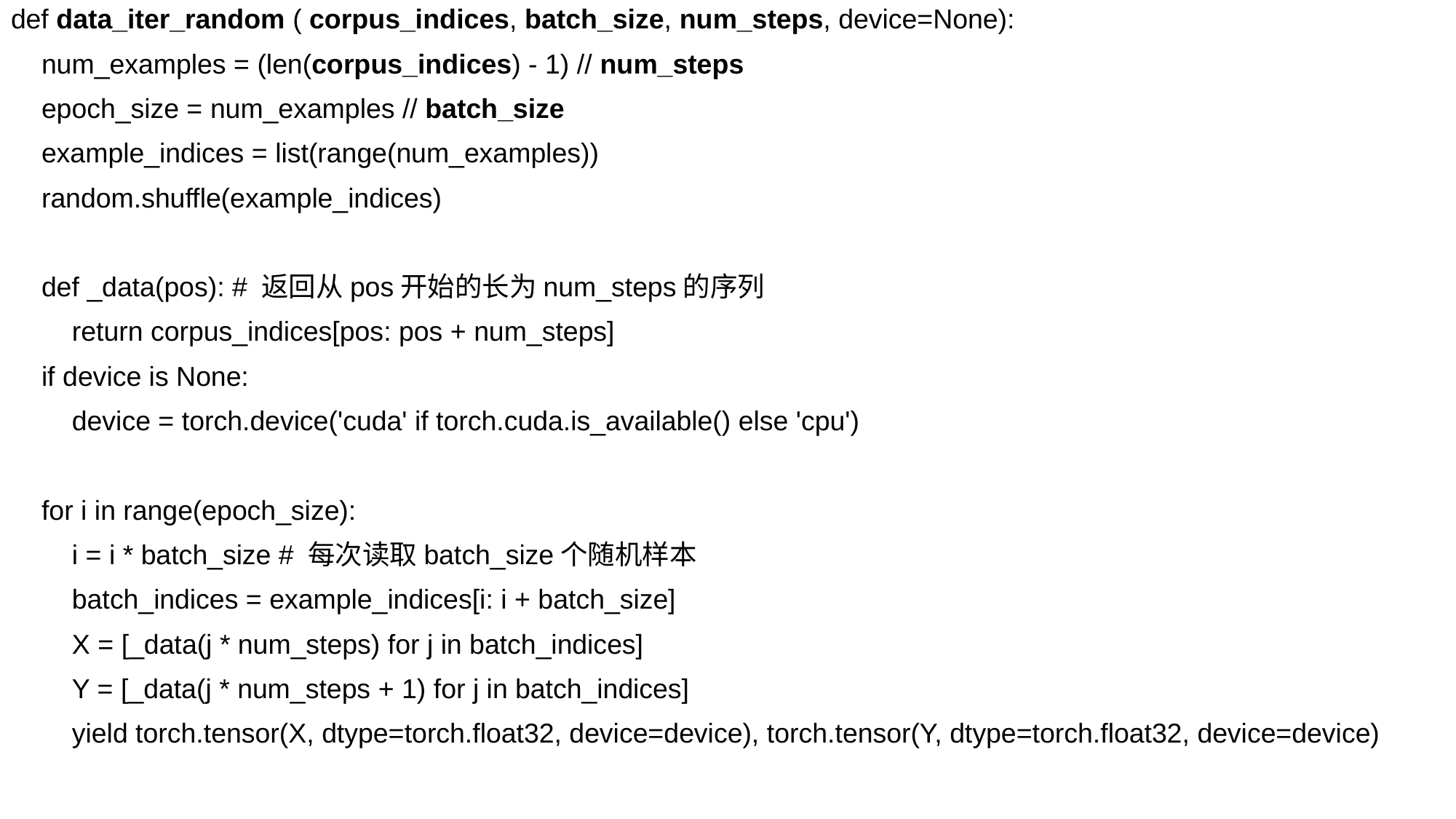

def data_iter_random ( corpus_indices, batch_size, num_steps, device=None):
    num_examples = (len(corpus_indices) - 1) // num_steps
    epoch_size = num_examples // batch_size
    example_indices = list(range(num_examples))
    random.shuffle(example_indices)

    def _data(pos): # 返回从pos开始的长为num_steps的序列
        return corpus_indices[pos: pos + num_steps]
    if device is None:
        device = torch.device('cuda' if torch.cuda.is_available() else 'cpu')

    for i in range(epoch_size):
        i = i * batch_size # 每次读取batch_size个随机样本
        batch_indices = example_indices[i: i + batch_size]
        X = [_data(j * num_steps) for j in batch_indices]
        Y = [_data(j * num_steps + 1) for j in batch_indices]
        yield torch.tensor(X, dtype=torch.float32, device=device), torch.tensor(Y, dtype=torch.float32, device=device)